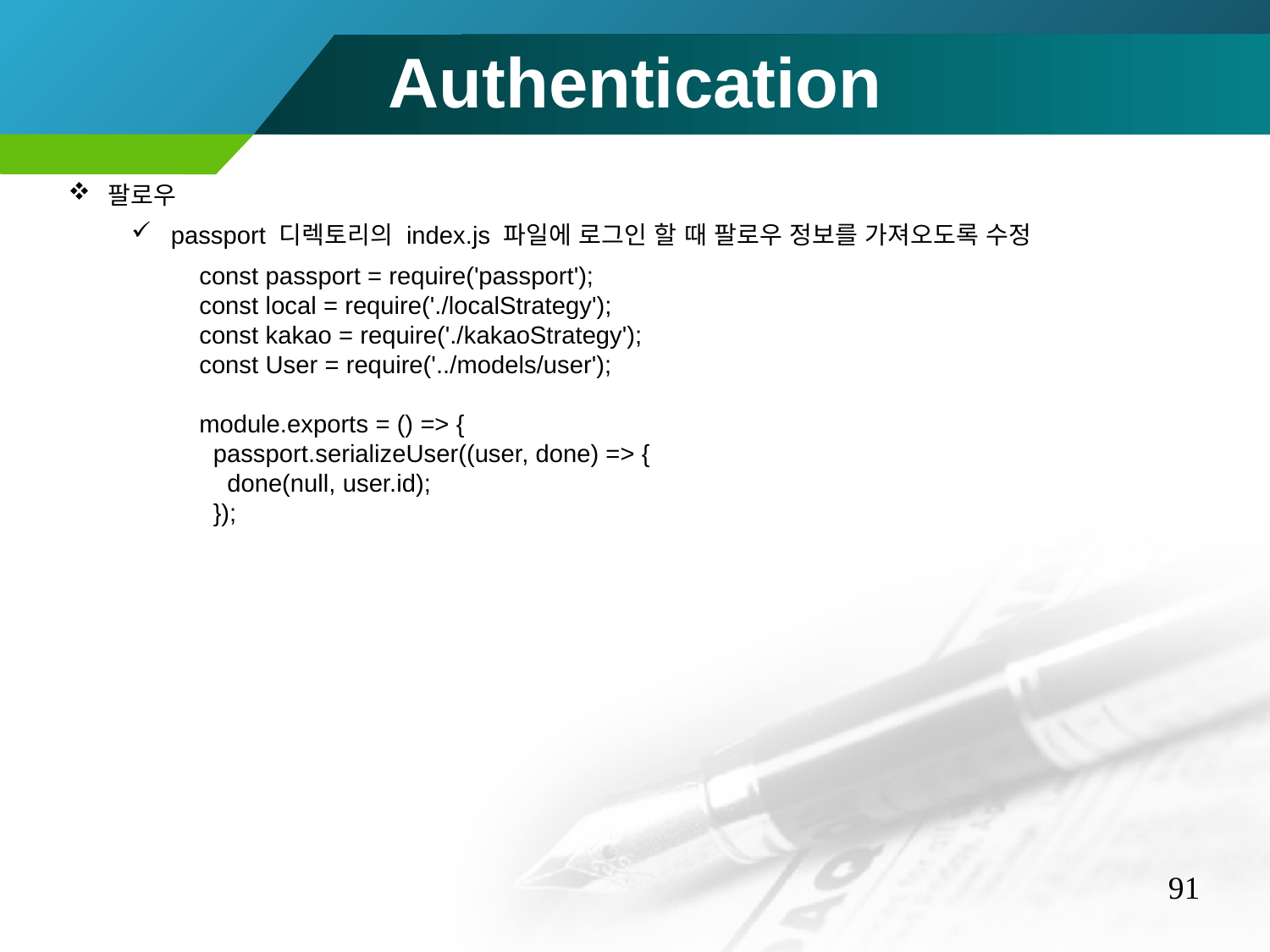

Authentication
팔로우
passport 디렉토리의 index.js 파일에 로그인 할 때 팔로우 정보를 가져오도록 수정
const passport = require('passport');
const local = require('./localStrategy');
const kakao = require('./kakaoStrategy');
const User = require('../models/user');

module.exports = () => {
  passport.serializeUser((user, done) => {
    done(null, user.id);
  });

91